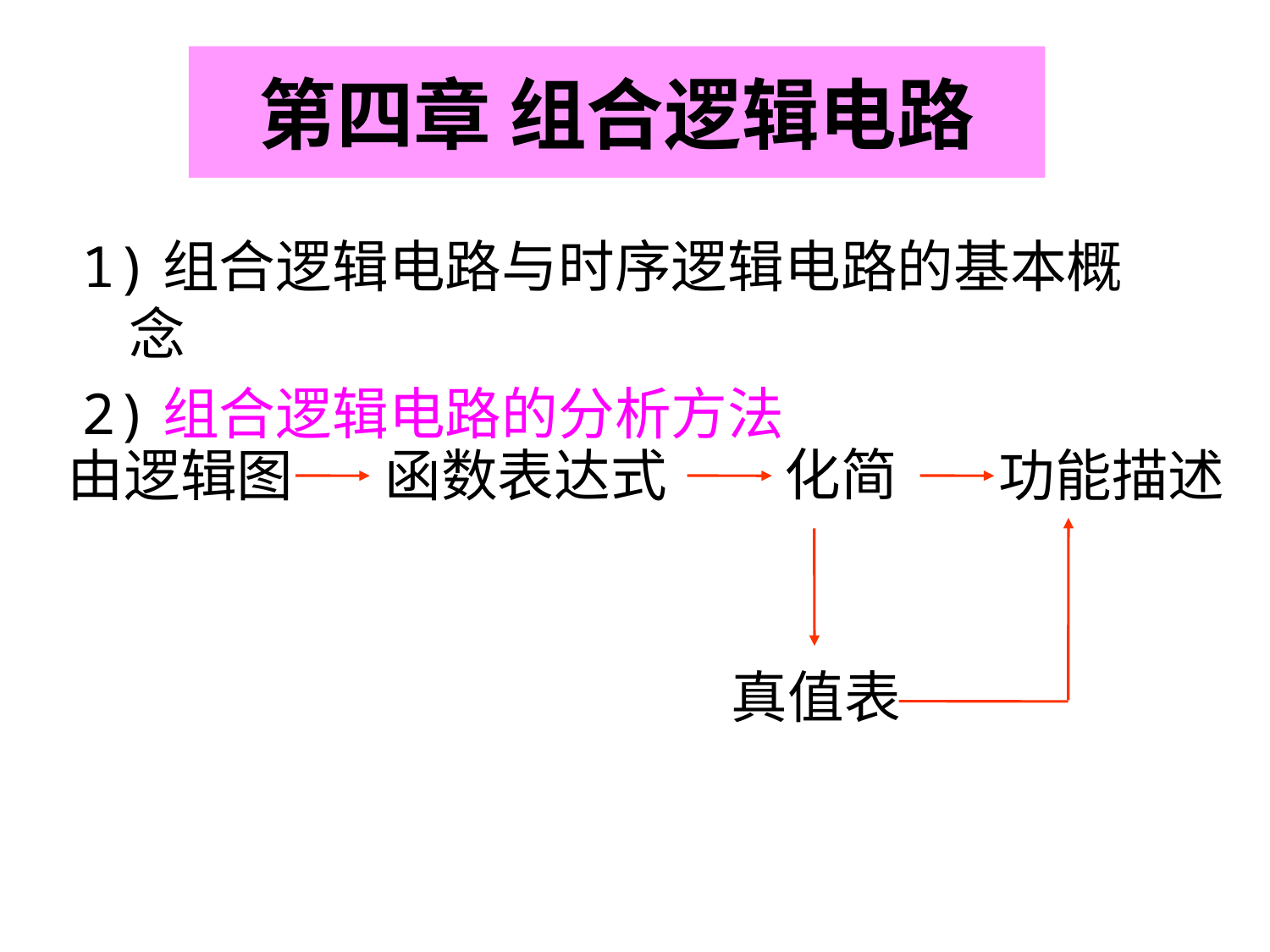

# 第四章 组合逻辑电路
1)组合逻辑电路与时序逻辑电路的基本概念
2)组合逻辑电路的分析方法
化简
由逻辑图
函数表达式
功能描述

真值表